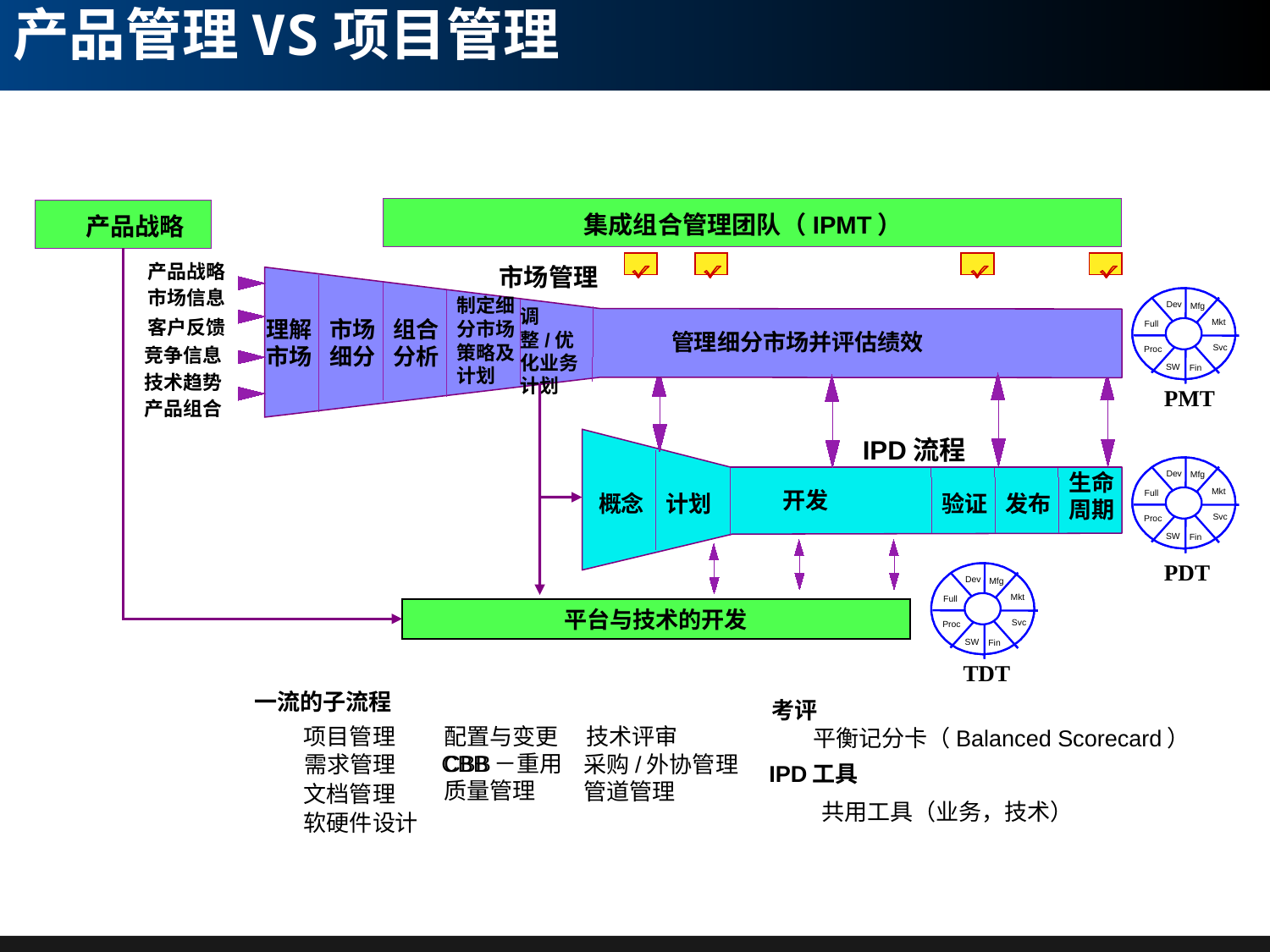

# 产品管理VS项目管理

集成组合管理团队（IPMT）
产品评审委员会

产品战略

产品战略
市场管理

市场信息

Dev
Dev

Mfg
Mfg
Mkt
Mkt
Full
Full

Svc
Svc
Proc
Proc
SW
SW
Fin
Fin
PMT

制定细分市场策略及计划

调整/优化业务计划

理解市场
市场细分
组合分析

客户反馈

 &
调整
优
管理细分市场并评估绩效
管理市场细分并评估绩效
细分策略
制定市场
竞争信息

技术趋势

产品组合

IPD流程

Dev
Dev

Mfg
Mfg
Mkt
Mkt
Full
Full

Svc
Svc
Proc
Proc
SW
SW
Fin
Fin
PDT

生命周期
开发
概念
计划
验证
发布

Dev
Dev

Mfg
Mfg
Mkt
Mkt
Full
Full

Svc
Svc
Proc
Proc
SW
SW
Fin
Fin
TDT
平台与技术的开发
一流的子流程
考评
项目管理
配置与变更
技术评审
平衡记分卡（Balanced Scorecard）
CBB
CBB－重用
需求管理
采购/外协管理
IPD工具
质量管理
管道管理
文档管理
共用工具（业务，技术）
软硬件设计